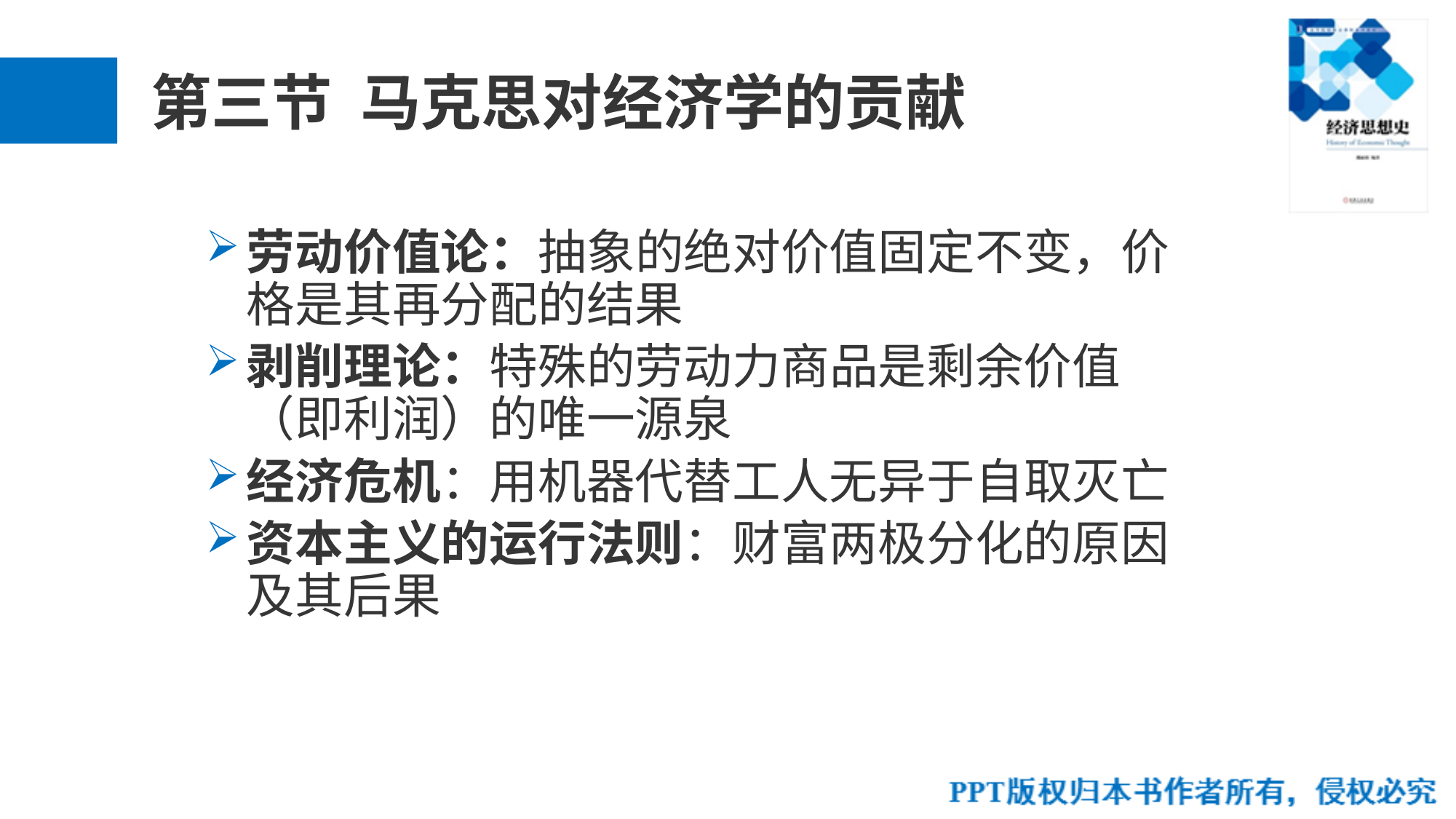

# 第三节  马克思对经济学的贡献

劳动价值论：抽象的绝对价值固定不变，价格是其再分配的结果
剥削理论：特殊的劳动力商品是剩余价值（即利润）的唯一源泉
经济危机：用机器代替工人无异于自取灭亡
资本主义的运行法则：财富两极分化的原因及其后果